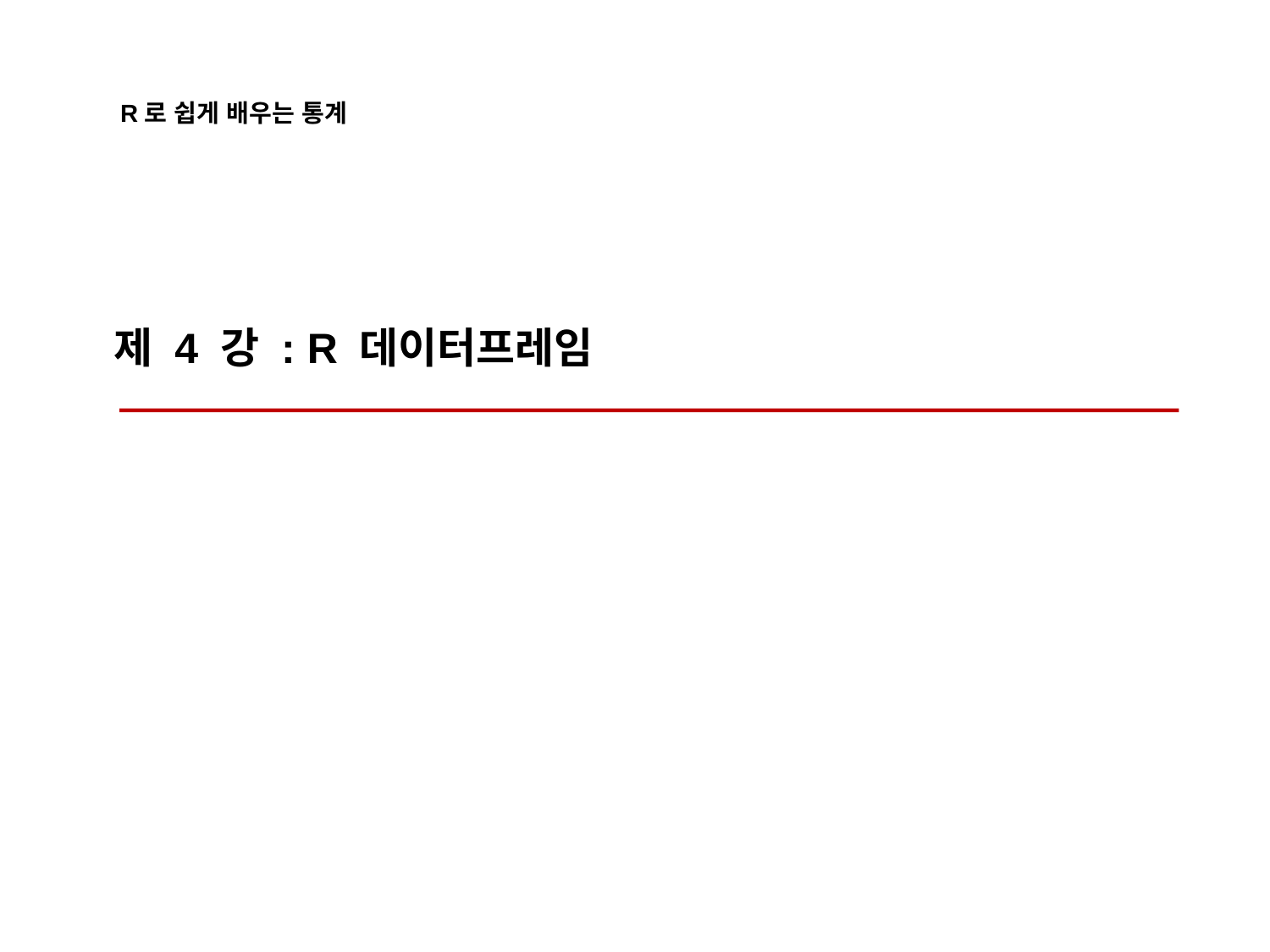

# 제 4 강 : R 데이터프레임